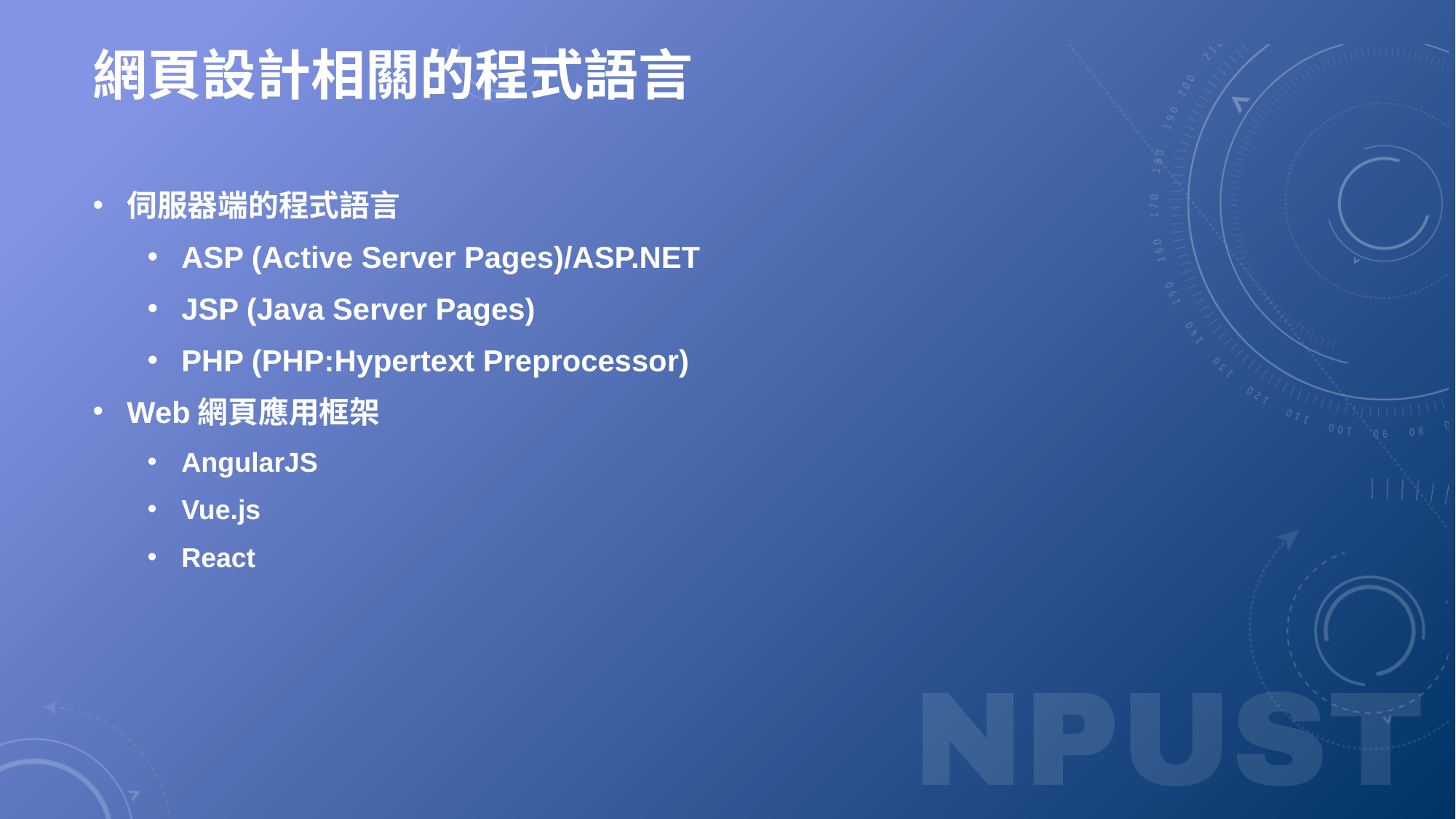

# 網頁設計相關的程式語言
伺服器端的程式語言
ASP (Active Server Pages)/ASP.NET
JSP (Java Server Pages)
PHP (PHP:Hypertext Preprocessor)
Web網頁應用框架
AngularJS
Vue.js
React
11